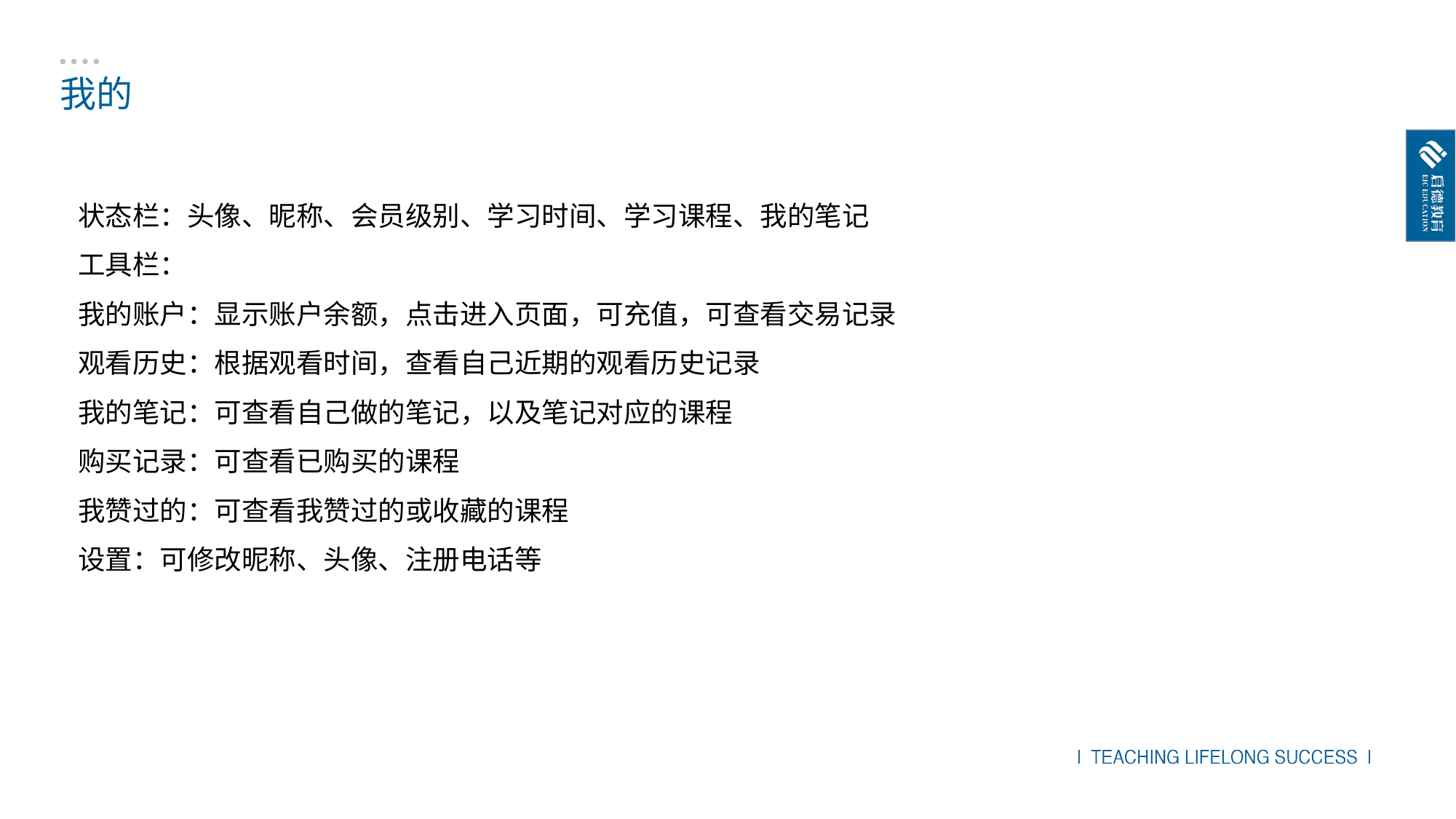

我的
状态栏：头像、昵称、会员级别、学习时间、学习课程、我的笔记
工具栏：
我的账户：显示账户余额，点击进入页面，可充值，可查看交易记录
观看历史：根据观看时间，查看自己近期的观看历史记录
我的笔记：可查看自己做的笔记，以及笔记对应的课程
购买记录：可查看已购买的课程
我赞过的：可查看我赞过的或收藏的课程
设置：可修改昵称、头像、注册电话等